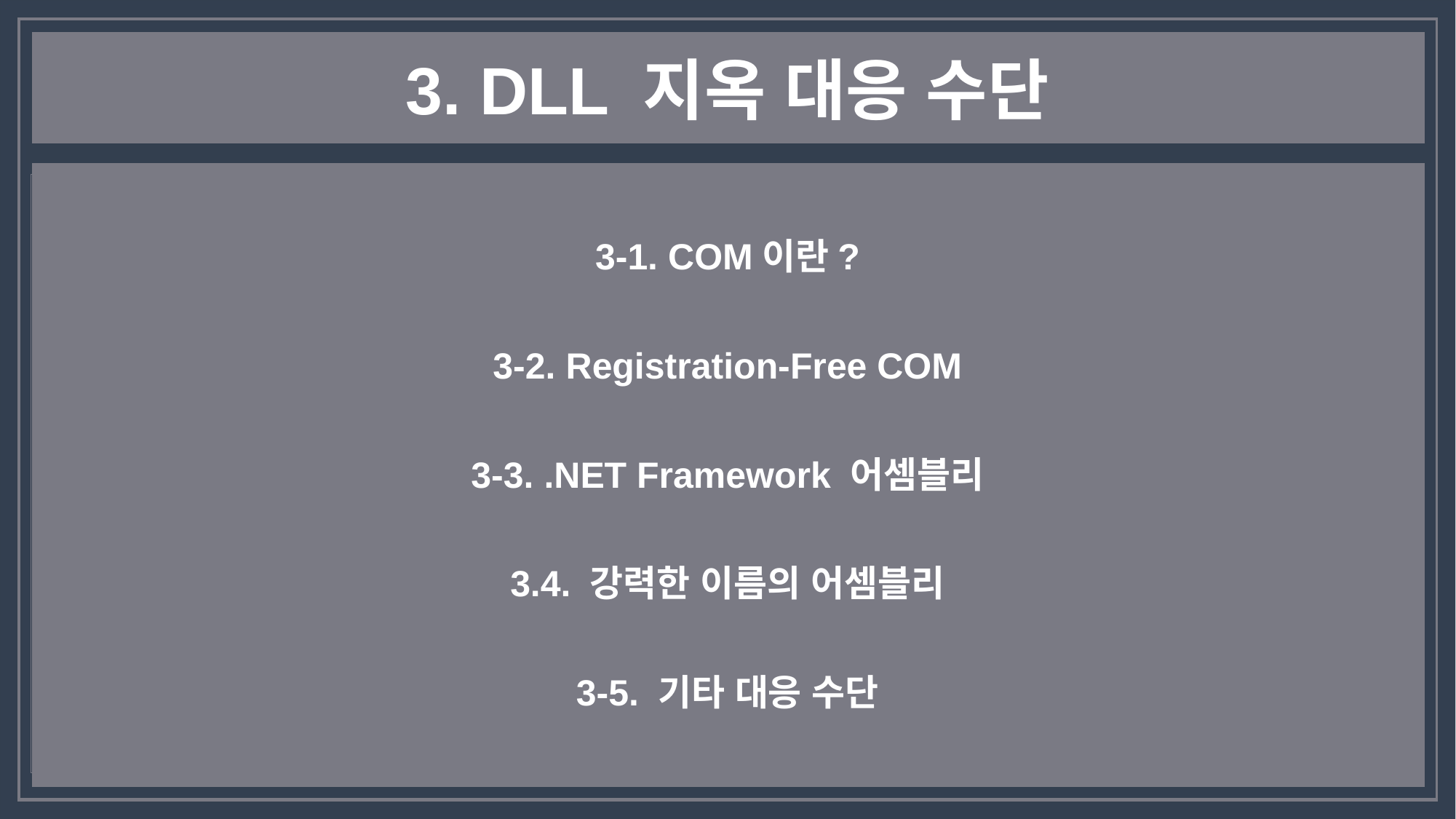

# 3. DLL 지옥 대응 수단

3-1. COM이란?

3-2. Registration-Free COM

3-3. .NET Framework 어셈블리

3.4. 강력한 이름의 어셈블리

3-5. 기타 대응 수단